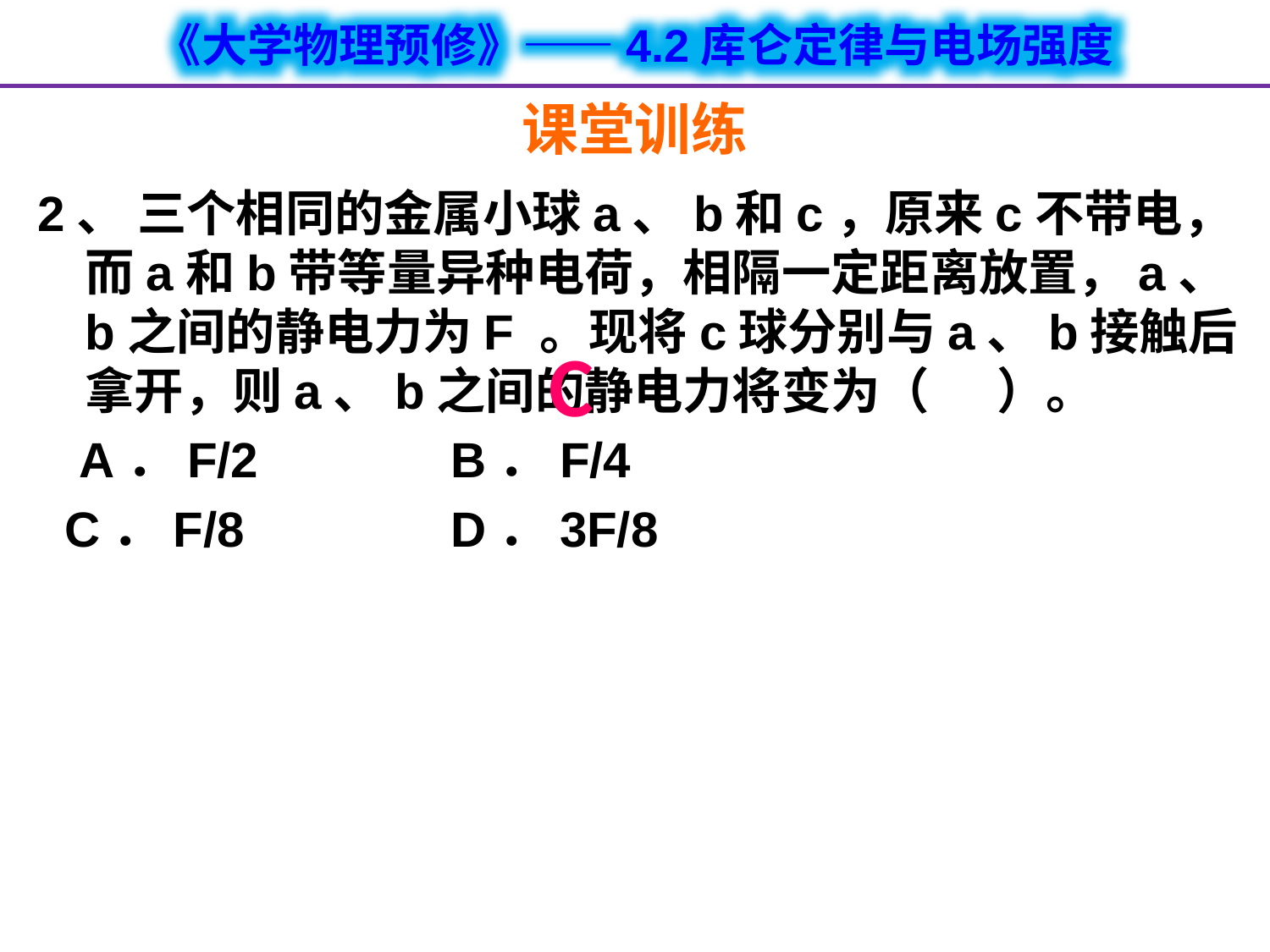

# 课堂训练
2、 三个相同的金属小球a、b和c，原来c不带电，而a和b带等量异种电荷，相隔一定距离放置，a、b之间的静电力为F 。现将c球分别与a、b接触后拿开，则a、b之间的静电力将变为（      ）。
   A．F/2              B．F/4
  C．F/8               D．3F/8
        C